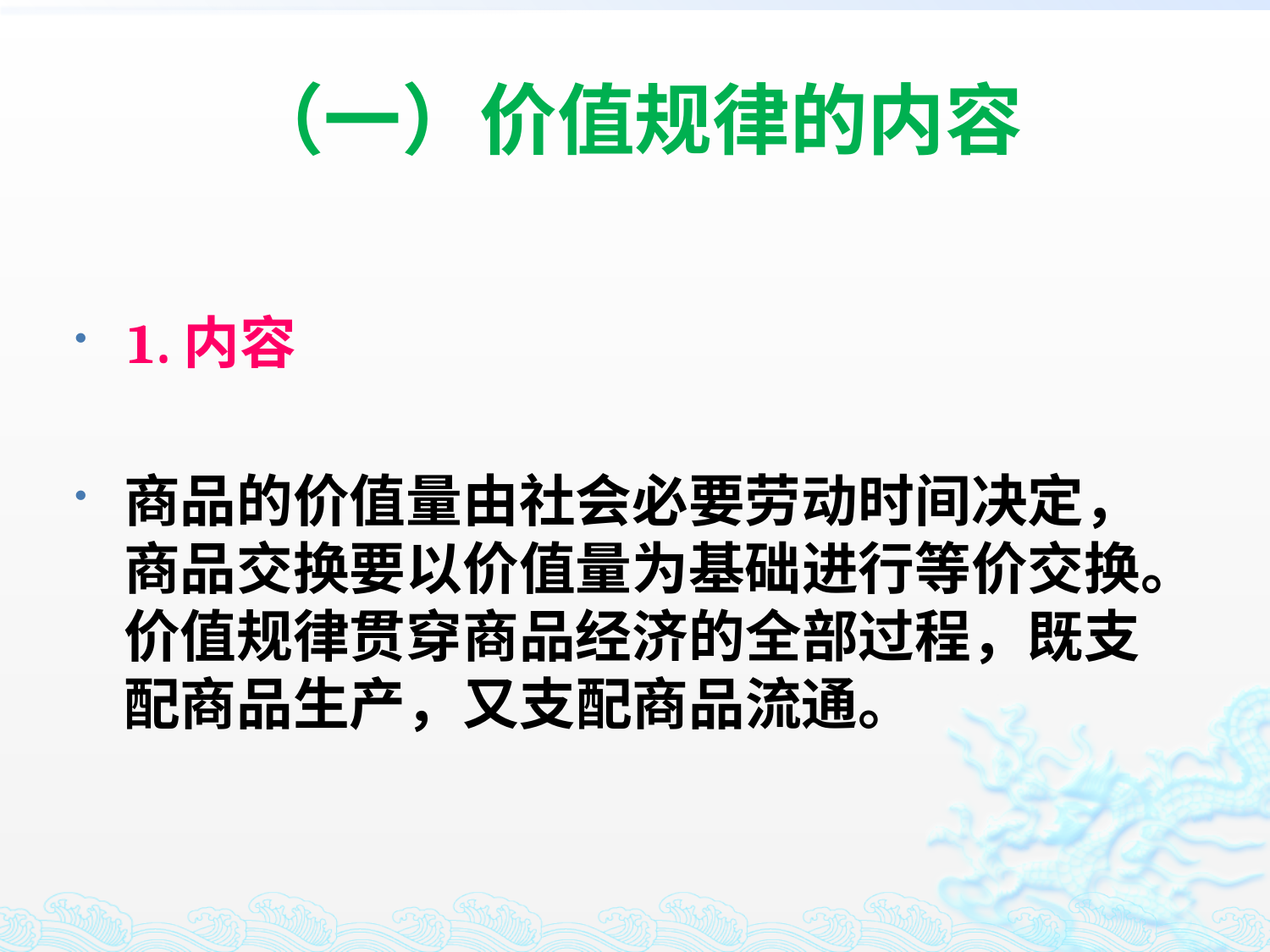

# （一）价值规律的内容

1.内容

商品的价值量由社会必要劳动时间决定，商品交换要以价值量为基础进行等价交换。价值规律贯穿商品经济的全部过程，既支配商品生产，又支配商品流通。